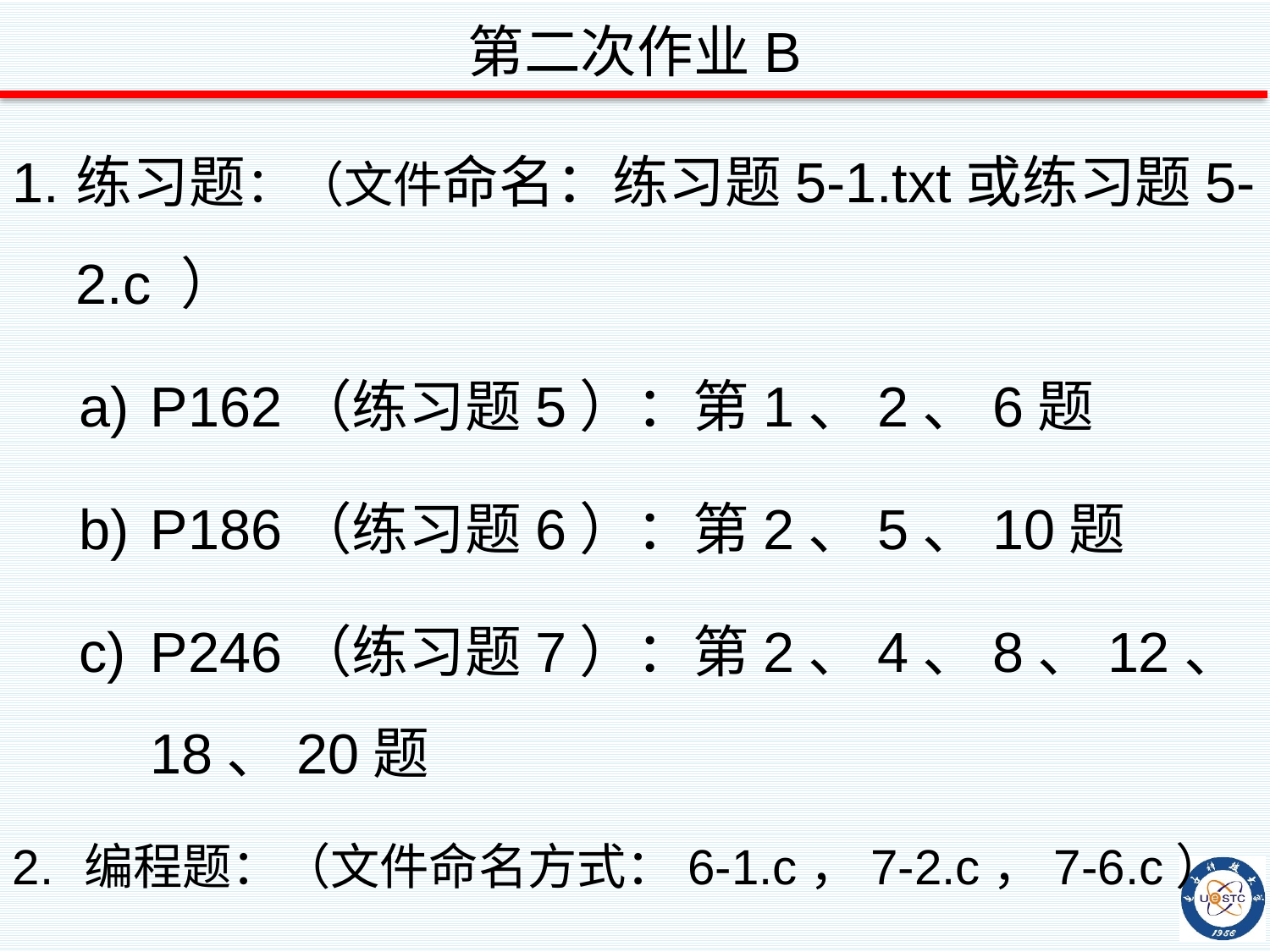

第二次作业B
练习题：（文件命名：练习题5-1.txt或练习题5-2.c ）
P162（练习题5）：第1、2、6题
P186（练习题6）：第2、5、10题
P246（练习题7）：第2、4、8、12、18、20题
编程题：（文件命名方式：6-1.c，7-2.c，7-6.c）
P186（上机实验6）：第1题
P247（上机实验7）：第2、6题